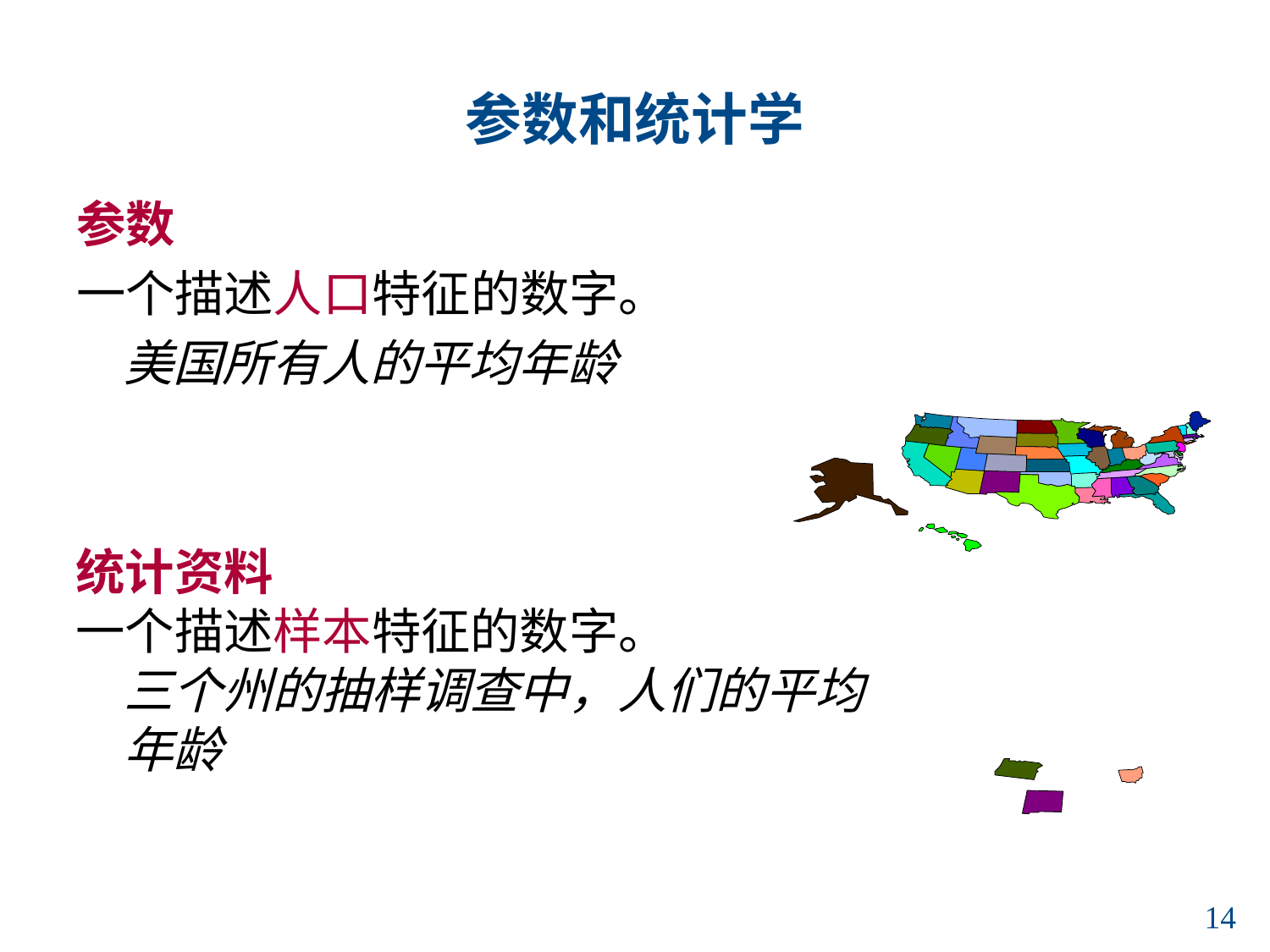

# 参数和统计学
参数
一个描述人口特征的数字。
	美国所有人的平均年龄

统计资料
一个描述样本特征的数字。
	三个州的抽样调查中，人们的平均年龄

14